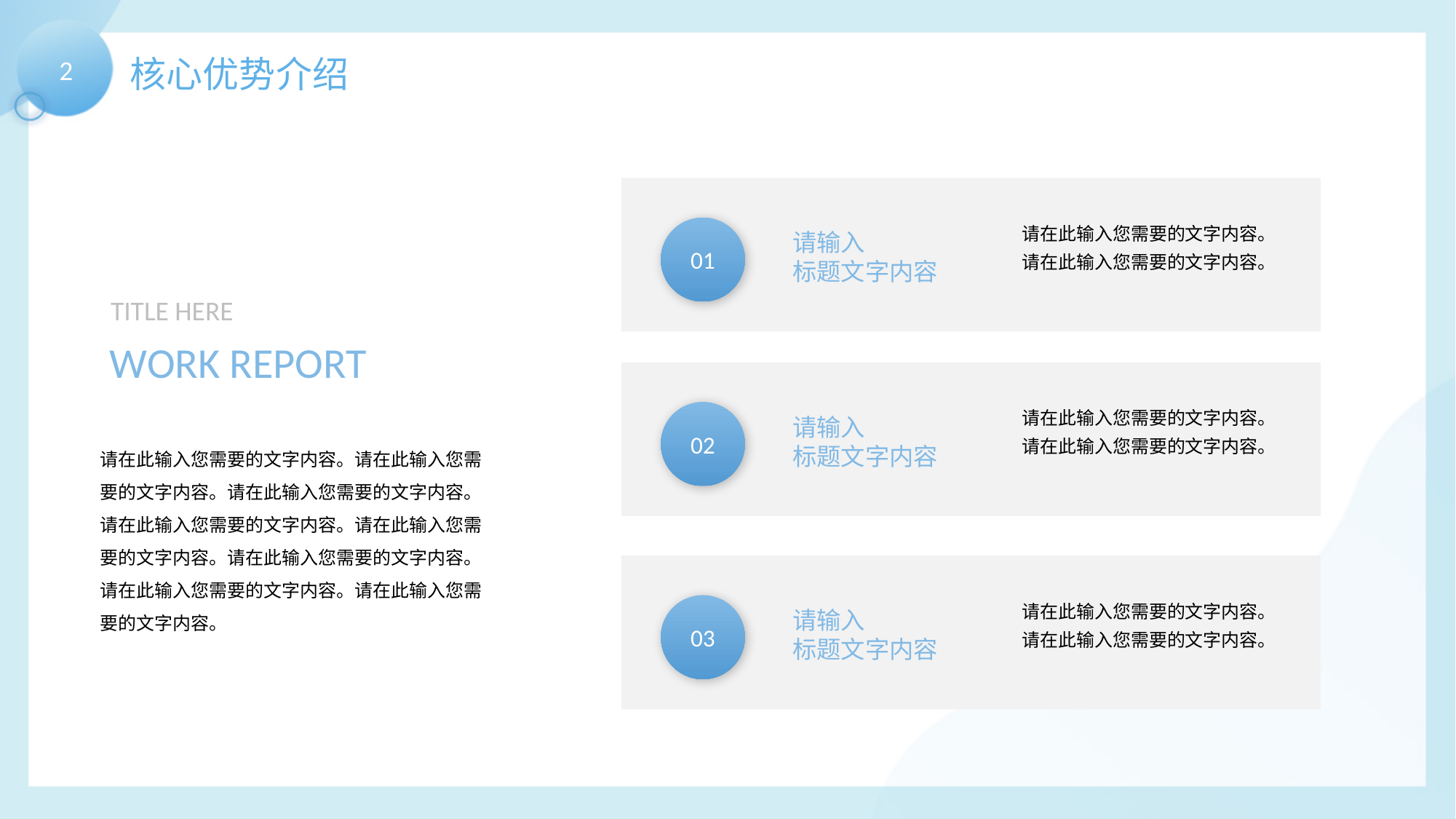

核心优势介绍
2

请在此输入您需要的文字内容。请在此输入您需要的文字内容。
01
请输入
标题文字内容
TITLE HERE
WORK REPORT

请在此输入您需要的文字内容。请在此输入您需要的文字内容。
02
请输入
标题文字内容
请在此输入您需要的文字内容。请在此输入您需要的文字内容。请在此输入您需要的文字内容。请在此输入您需要的文字内容。请在此输入您需要的文字内容。请在此输入您需要的文字内容。请在此输入您需要的文字内容。请在此输入您需要的文字内容。

请在此输入您需要的文字内容。请在此输入您需要的文字内容。
03
请输入
标题文字内容